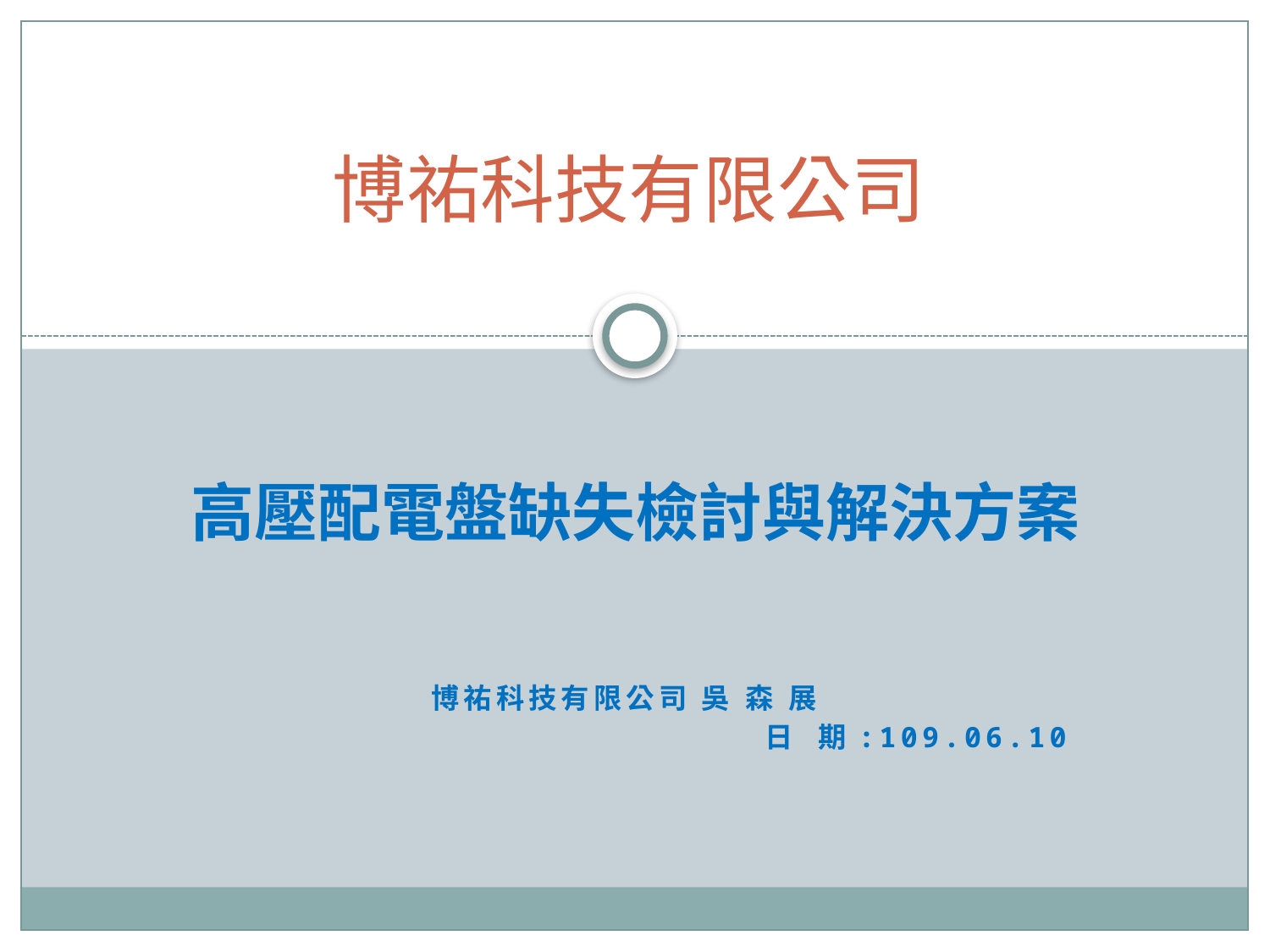

# 博祐科技有限公司
高壓配電盤缺失檢討與解決方案
博祐科技有限公司 吳 森 展
日  期:109.06.10